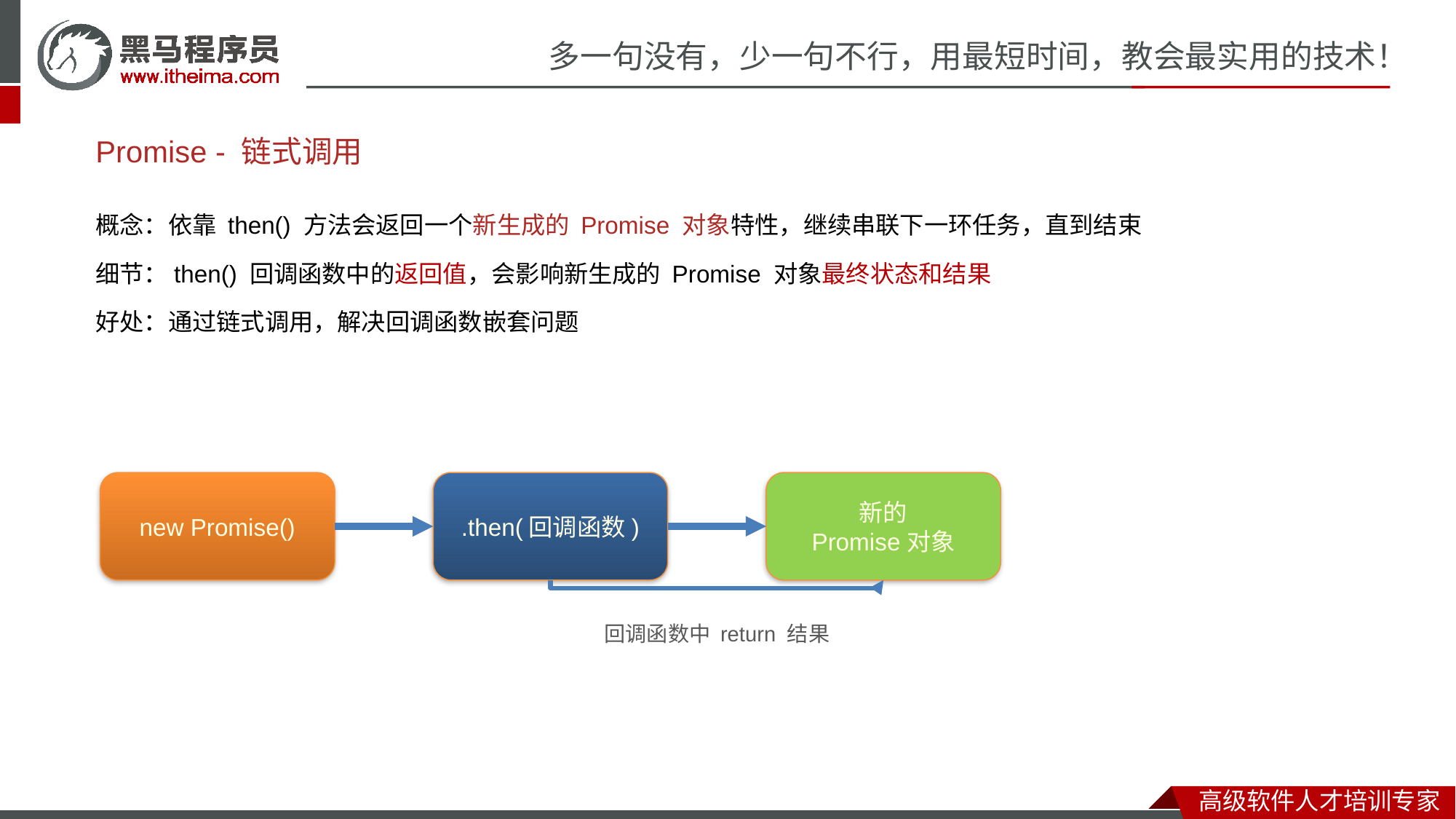

# Promise - 链式调用
概念：依靠 then() 方法会返回一个新生成的 Promise 对象特性，继续串联下一环任务，直到结束
细节：then() 回调函数中的返回值，会影响新生成的 Promise 对象最终状态和结果
好处：通过链式调用，解决回调函数嵌套问题

新的
Promise对象
.then(回调函数)
new Promise()
回调函数中 return 结果